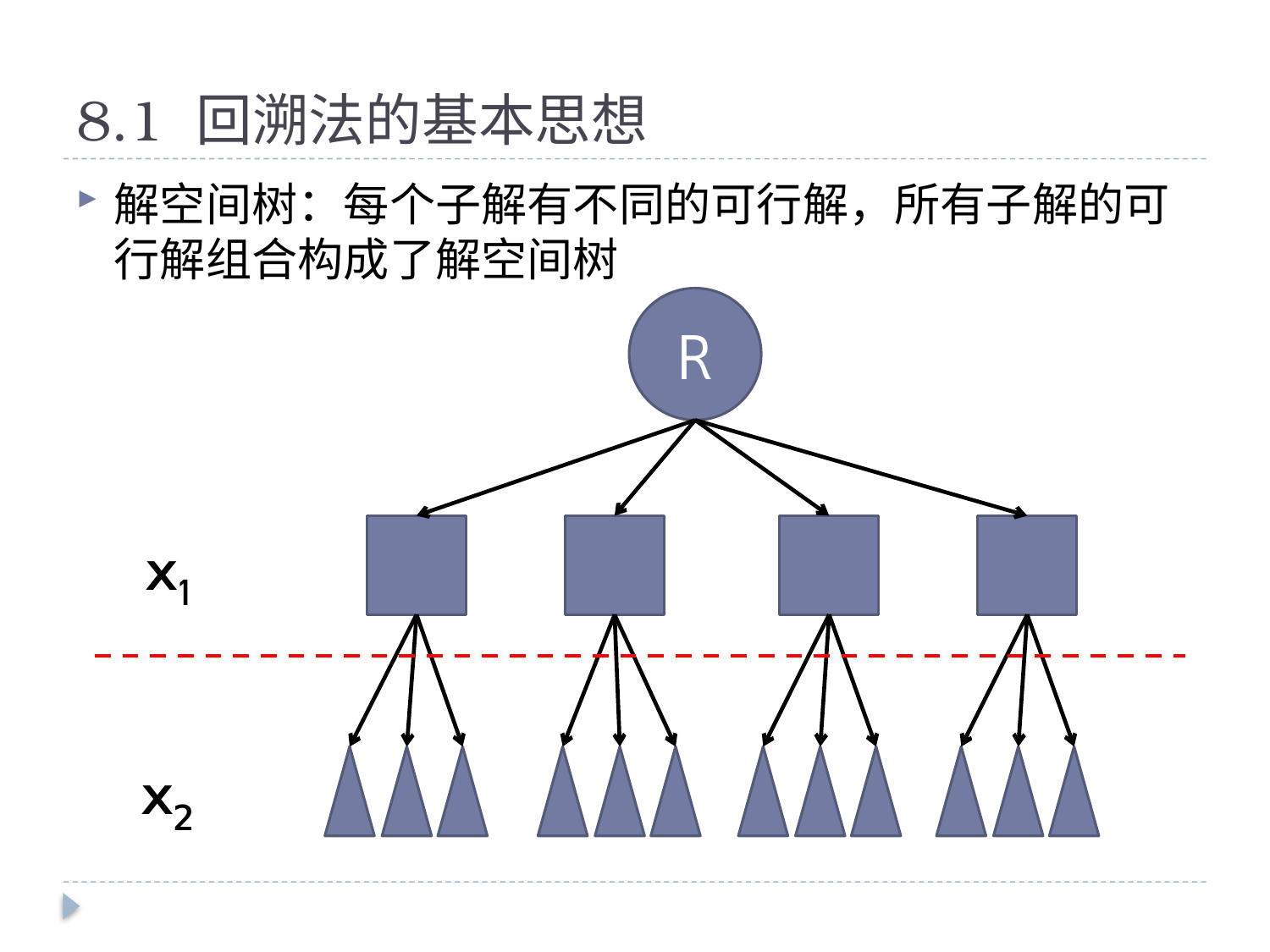

# 8.1 回溯法的基本思想
解空间树：每个子解有不同的可行解，所有子解的可行解组合构成了解空间树
R

x1
x2